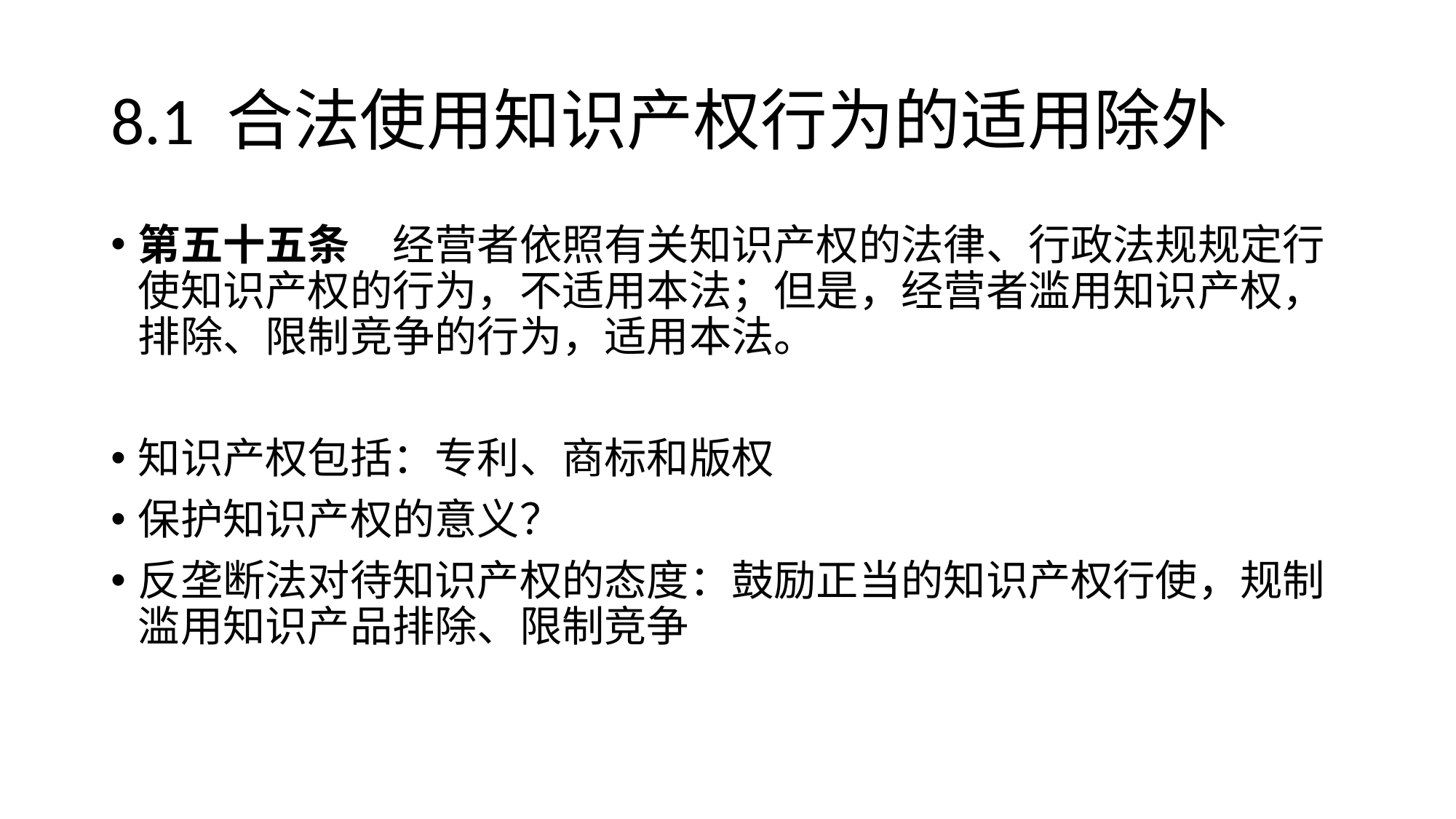

# 8.1 合法使用知识产权行为的适用除外
第五十五条　经营者依照有关知识产权的法律、行政法规规定行使知识产权的行为，不适用本法；但是，经营者滥用知识产权，排除、限制竞争的行为，适用本法。

知识产权包括：专利、商标和版权
保护知识产权的意义？
反垄断法对待知识产权的态度：鼓励正当的知识产权行使，规制滥用知识产品排除、限制竞争